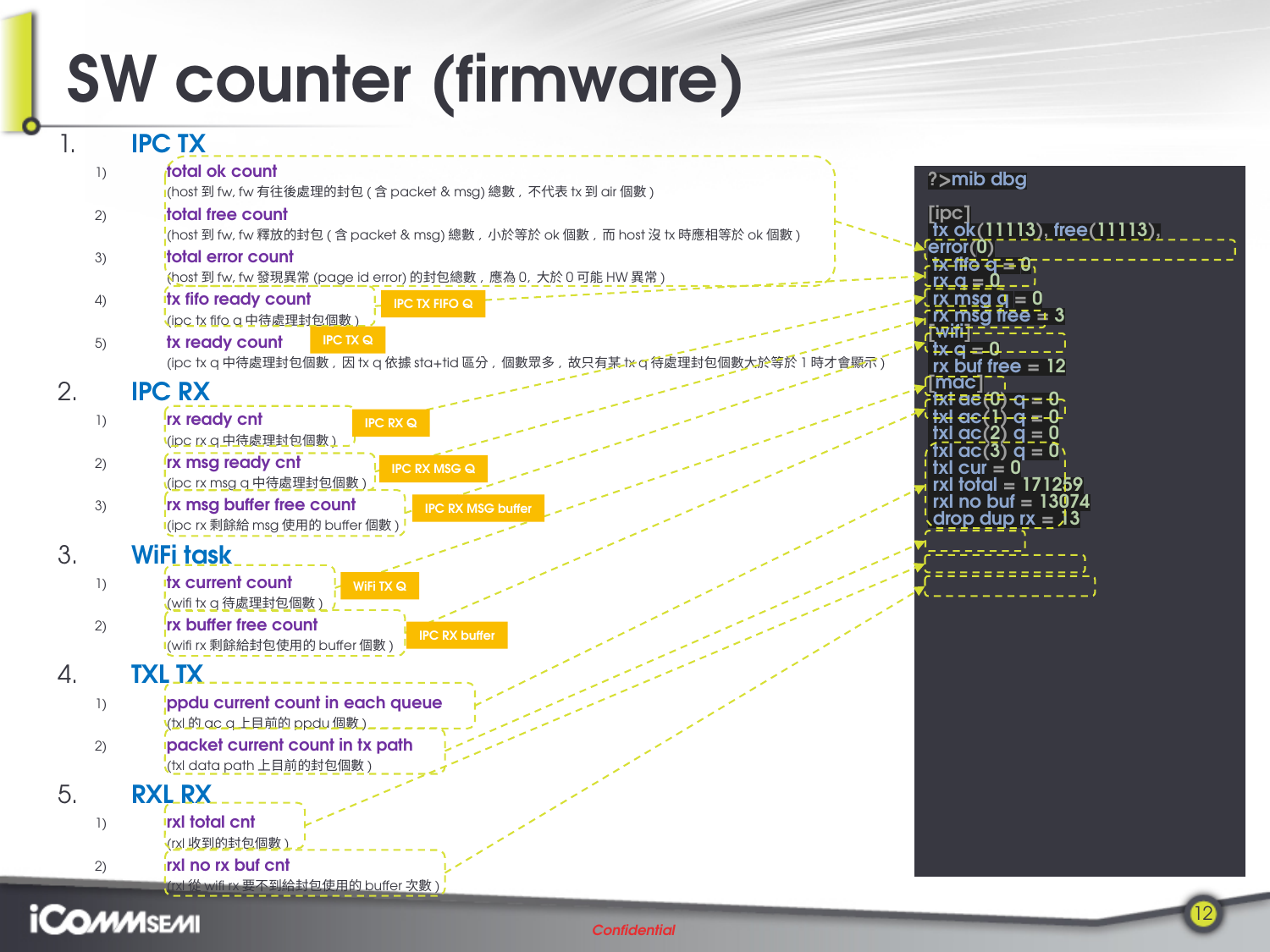

# SW counter (firmware)
 IPC TX
 total ok count
 (host到fw, fw有往後處理的封包(含packet & msg)總數, 不代表tx到air個數)
 total free count
 (host到fw, fw釋放的封包(含packet & msg)總數, 小於等於ok個數, 而host沒tx時應相等於ok個數)
 total error count
 (host到fw, fw發現異常(page id error)的封包總數, 應為0, 大於0可能HW異常)
 tx fifo ready count
 (ipc tx fifo q中待處理封包個數)
 tx ready count
 (ipc tx q中待處理封包個數, 因tx q依據sta+tid區分, 個數眾多, 故只有某tx q待處理封包個數大於等於1時才會顯示)
 IPC RX
 rx ready cnt
 (ipc rx q中待處理封包個數)
 rx msg ready cnt
 (ipc rx msg q中待處理封包個數)
 rx msg buffer free count
 (ipc rx剩餘給msg使用的buffer個數)
 WiFi task
 tx current count
 (wifi tx q待處理封包個數)
 rx buffer free count
 (wifi rx剩餘給封包使用的buffer個數)
 TXL TX
 ppdu current count in each queue
 (txl的ac q上目前的ppdu個數)
 packet current count in tx path
 (txl data path上目前的封包個數)
 RXL RX
 rxl total cnt
 (rxl收到的封包個數)
 rxl no rx buf cnt
 (rxl從wifi rx要不到給封包使用的buffer次數)

| ?>mib dbg [ipc] tx ok(11113), free(11113), error(0) tx fifo q = 0 rx q = 0 rx msg q = 0 rx msg free = 3 [wifi] tx q = 0 rx buf free = 12 [mac] txl ac(0) q = 0 txl ac(1) q = 0 txl ac(2) q = 0 txl ac(3) q = 0 txl cur = 0 rxl total = 171259 rxl no buf = 13074 drop dup rx = 13 |
| --- |

IPC TX FIFO Q

IPC TX Q

IPC RX Q

IPC RX MSG Q

IPC RX MSG buffer

WiFi TX Q

IPC RX buffer